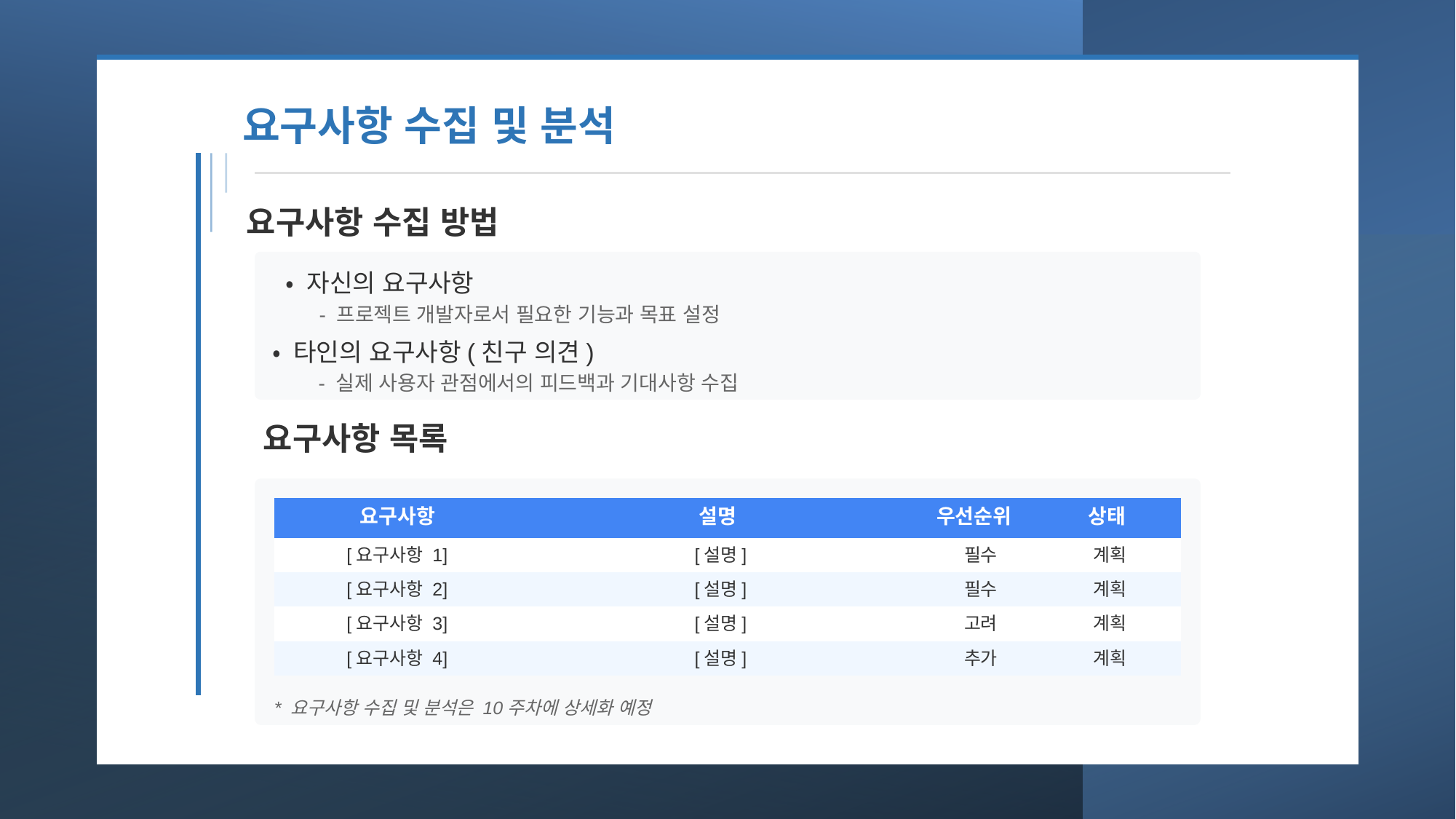

요구사항 수집 및 분석

요구사항 수집 방법

• 자신의 요구사항
- 프로젝트 개발자로서 필요한 기능과 목표 설정
• 타인의 요구사항(친구 의견)
- 실제 사용자 관점에서의 피드백과 기대사항 수집
요구사항 목록

요구사항
설명
우선순위
상태

[요구사항 1]
[설명]
필수
계획

[요구사항 2]
[설명]
필수
계획

[요구사항 3]
[설명]
고려
계획

[요구사항 4]
[설명]
추가
계획
* 요구사항 수집 및 분석은 10주차에 상세화 예정